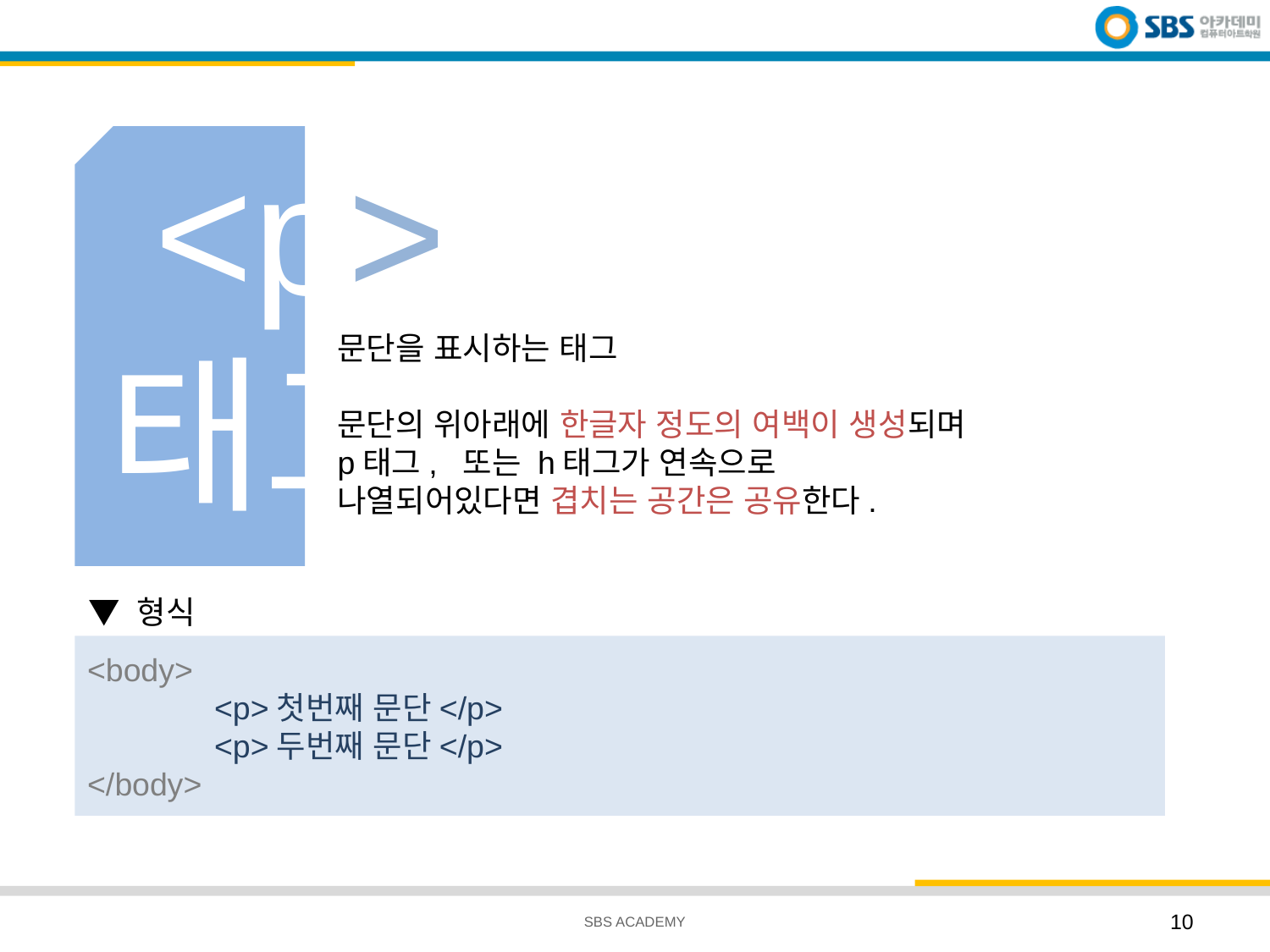

# <p> 태그
문단을 표시하는 태그

문단의 위아래에 한글자 정도의 여백이 생성되며 p태그,  또는 h태그가 연속으로 나열되어있다면 겹치는 공간은 공유한다.
▼ 형식
<body>
	<p>첫번째 문단</p>
	<p>두번째 문단</p>
</body>
SBS ACADEMY
10